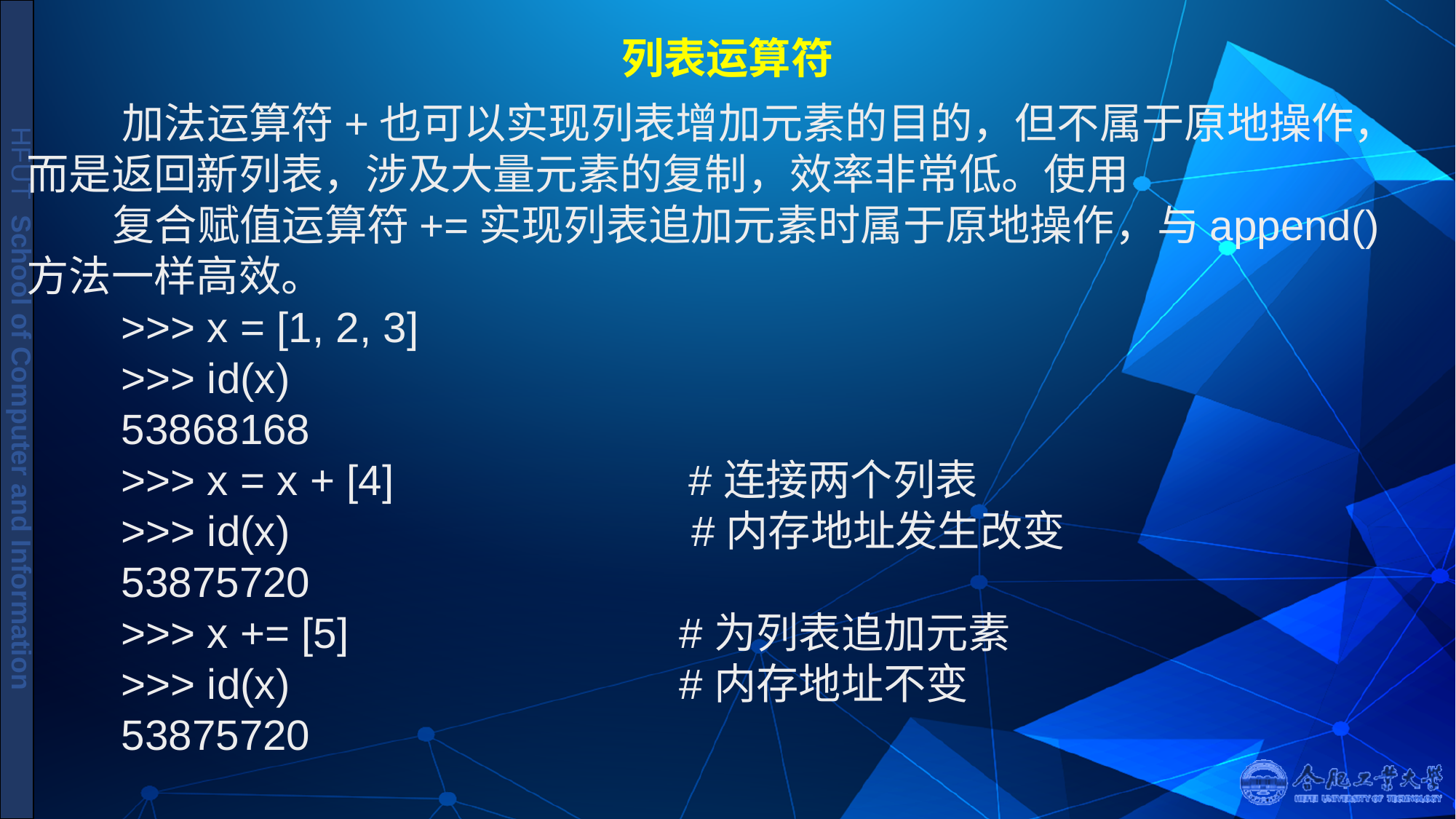

# 列表运算符
         加法运算符+也可以实现列表增加元素的目的，但不属于原地操作，
而是返回新列表，涉及大量元素的复制，效率非常低。使用
        复合赋值运算符+=实现列表追加元素时属于原地操作，与append()方法一样高效。
        >>> x = [1, 2, 3]
        >>> id(x)
        53868168
        >>> x = x + [4]                         #连接两个列表
        >>> id(x)                                  #内存地址发生改变
        53875720
        >>> x += [5]                            #为列表追加元素
        >>> id(x)                                 #内存地址不变
        53875720